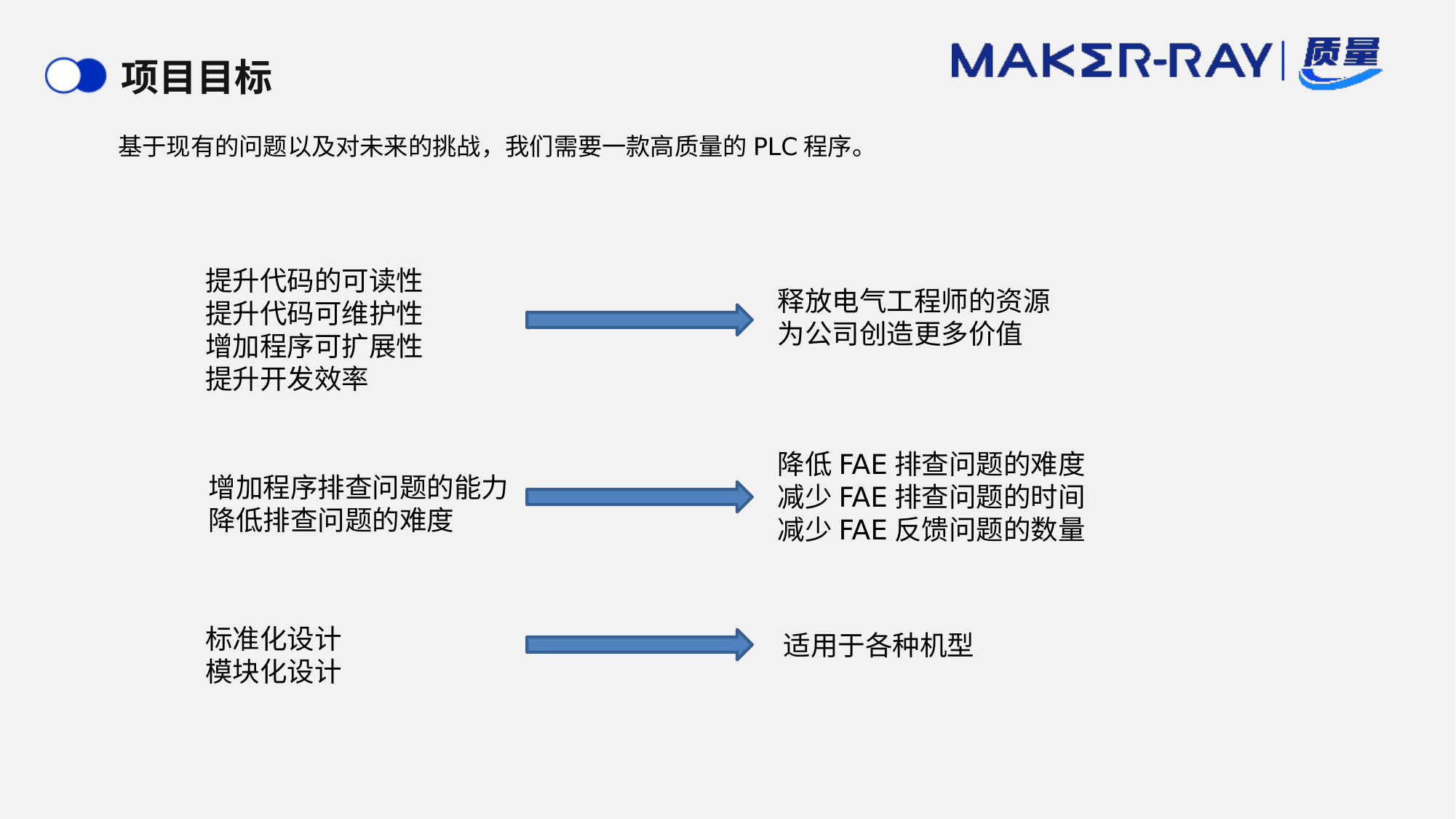

# 项目目标
基于现有的问题以及对未来的挑战，我们需要一款高质量的PLC程序。
提升代码的可读性
提升代码可维护性
增加程序可扩展性
提升开发效率
释放电气工程师的资源
为公司创造更多价值

降低FAE排查问题的难度
减少FAE排查问题的时间
减少FAE反馈问题的数量

增加程序排查问题的能力
降低排查问题的难度

标准化设计
模块化设计
适用于各种机型